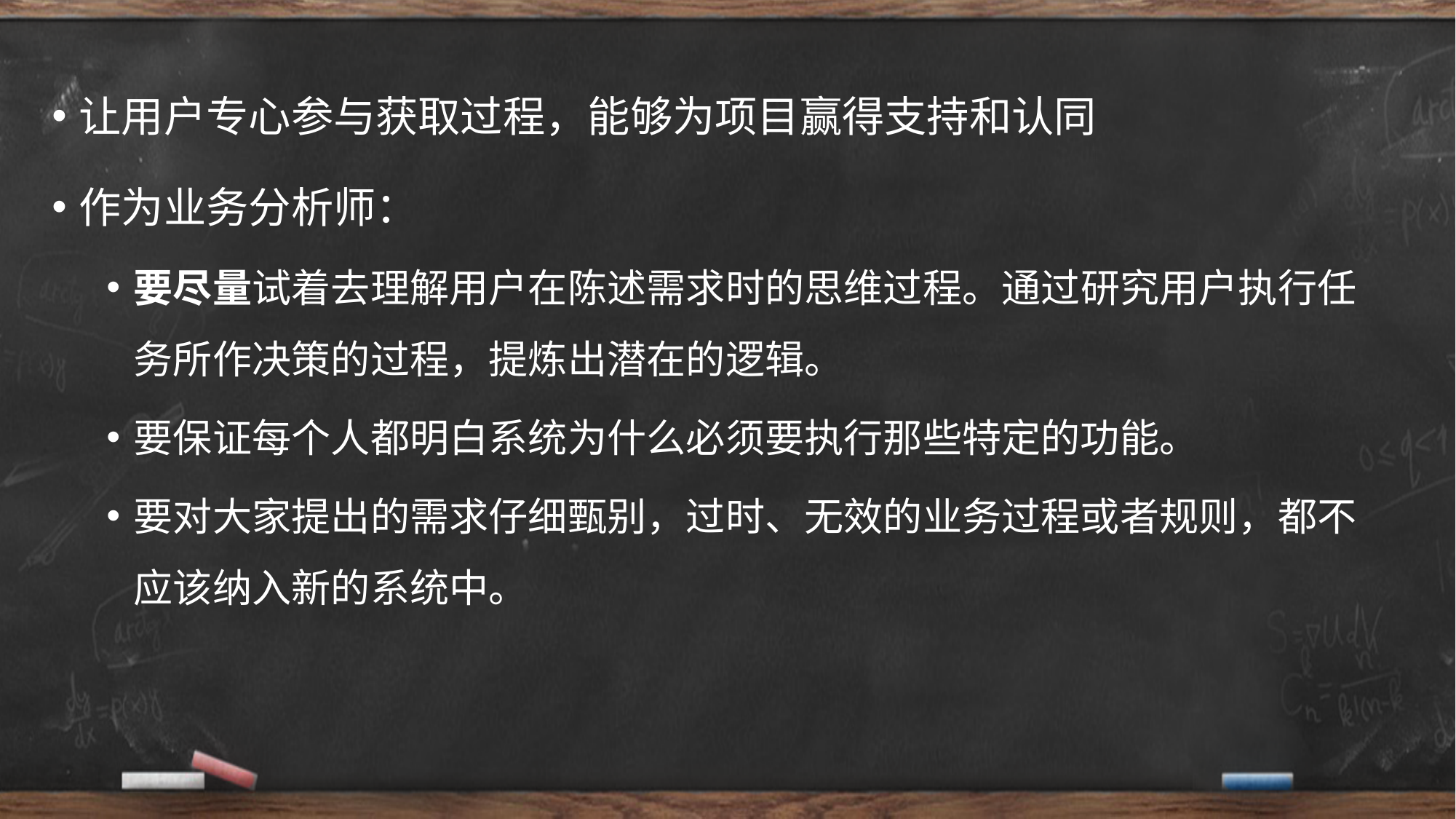

让用户专心参与获取过程，能够为项目赢得支持和认同
作为业务分析师：
要尽量试着去理解用户在陈述需求时的思维过程。通过研究用户执行任务所作决策的过程，提炼出潜在的逻辑。
要保证每个人都明白系统为什么必须要执行那些特定的功能。
要对大家提出的需求仔细甄别，过时、无效的业务过程或者规则，都不应该纳入新的系统中。